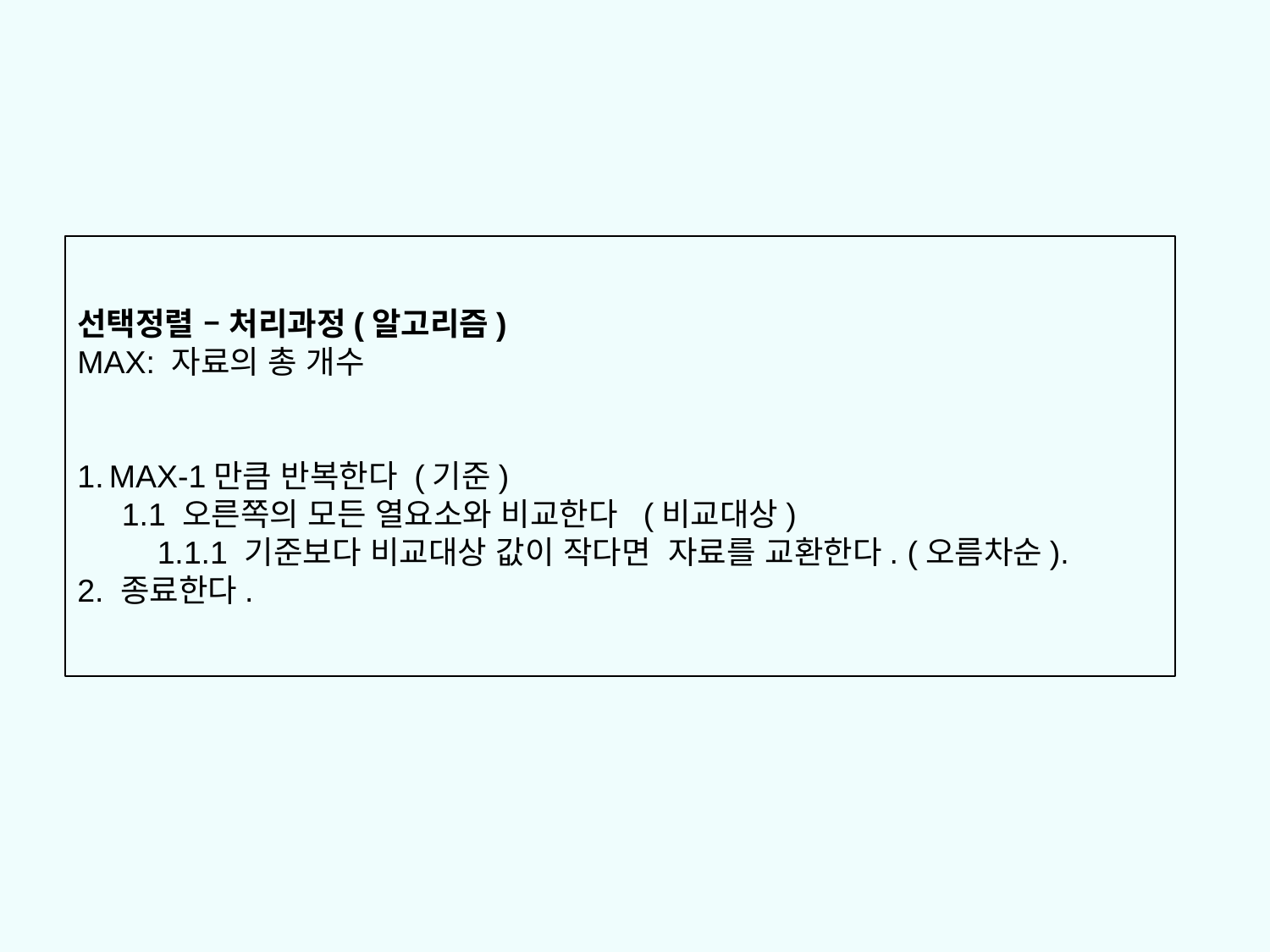

선택정렬 – 처리과정(알고리즘)
MAX: 자료의 총 개수

MAX-1만큼 반복한다 (기준)
     1.1 오른쪽의 모든 열요소와 비교한다  (비교대상)
         1.1.1 기준보다 비교대상 값이 작다면  자료를 교환한다. (오름차순).
2. 종료한다.